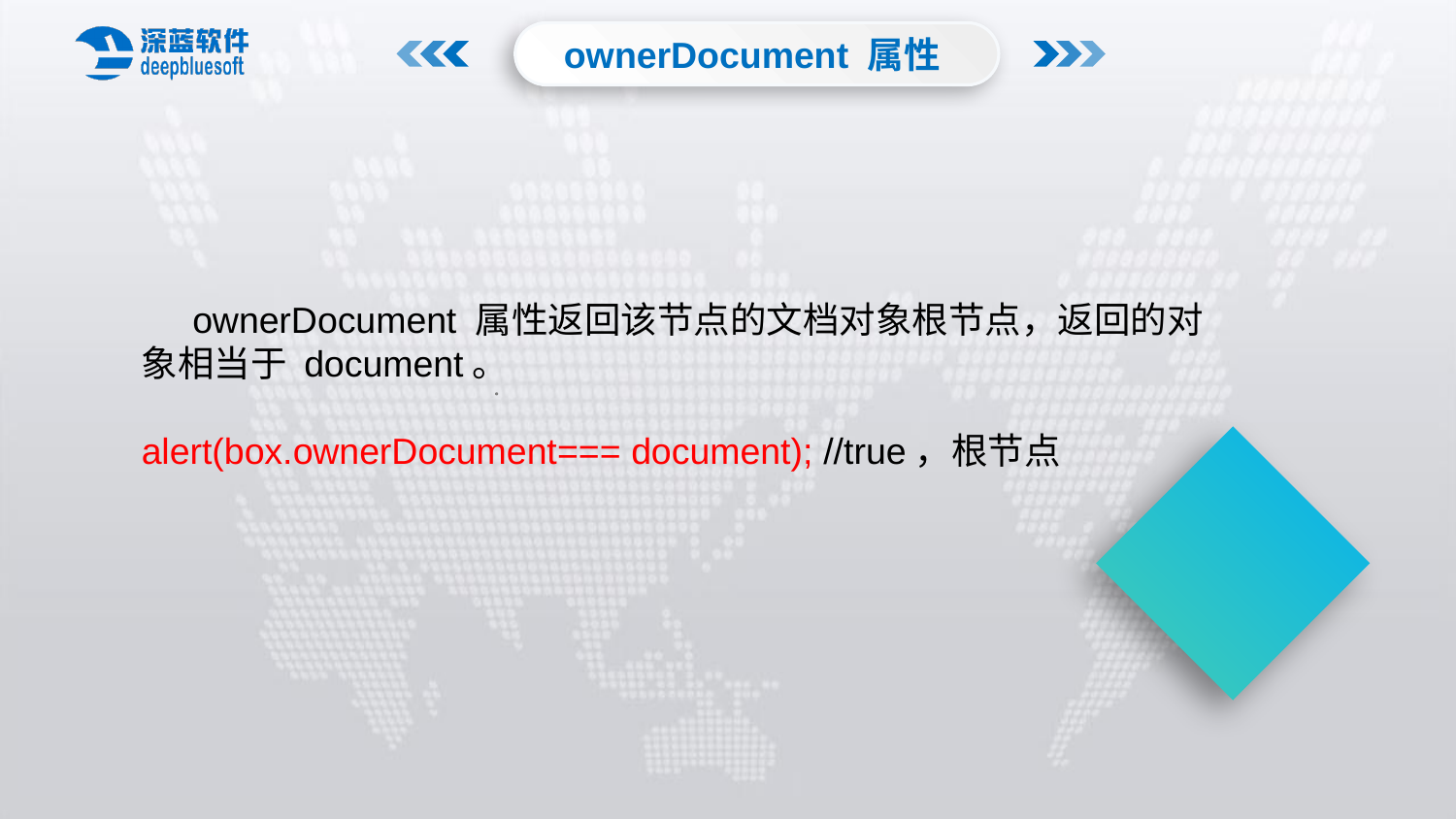

ownerDocument 属性

     ownerDocument 属性返回该节点的文档对象根节点，返回的对象相当于 document。

alert(box.ownerDocument=== document); //true，根节点